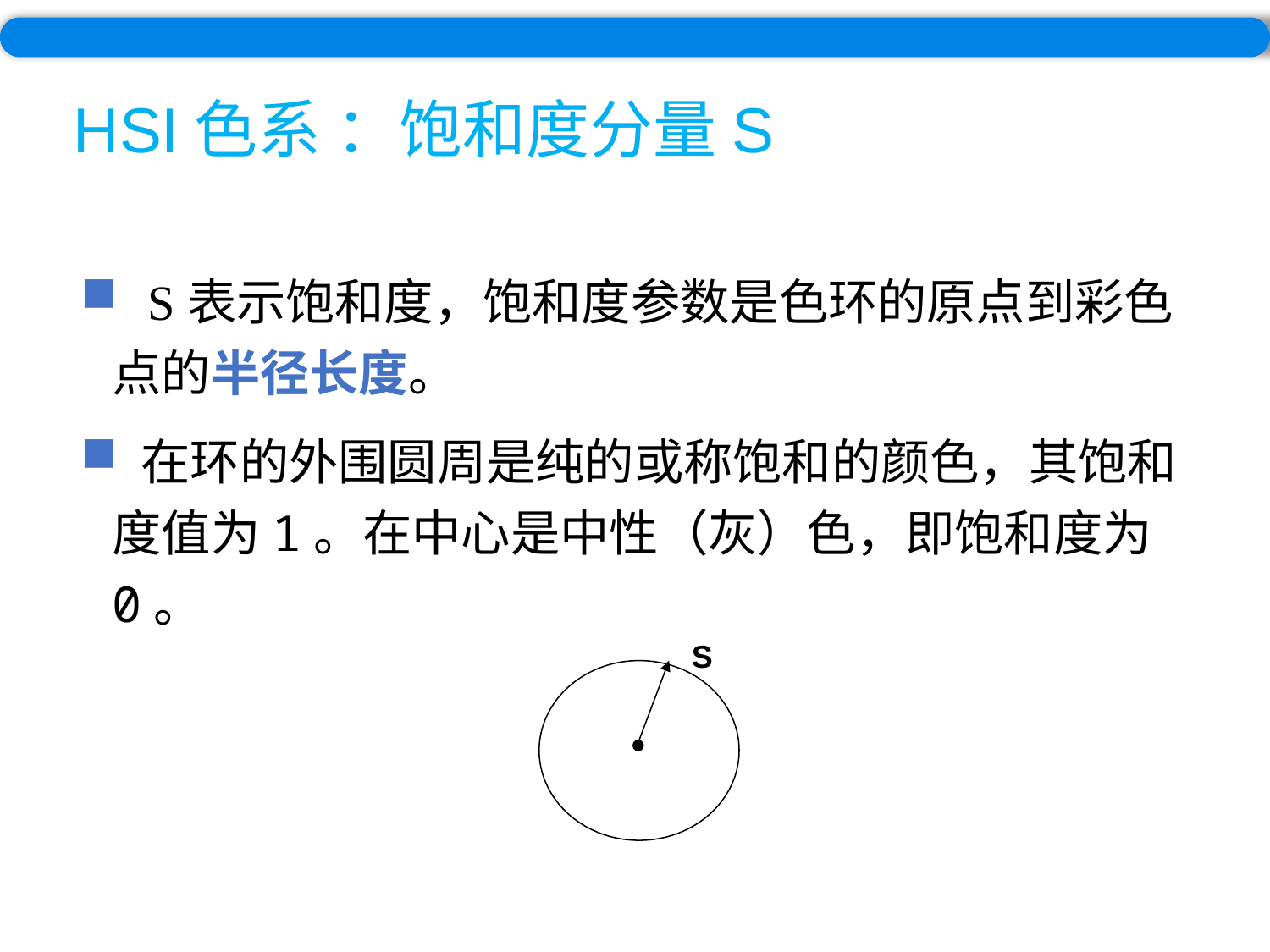

# HSI色系 ：饱和度分量S
 S表示饱和度，饱和度参数是色环的原点到彩色点的半径长度。
 在环的外围圆周是纯的或称饱和的颜色，其饱和度值为1。在中心是中性（灰）色，即饱和度为0。

S